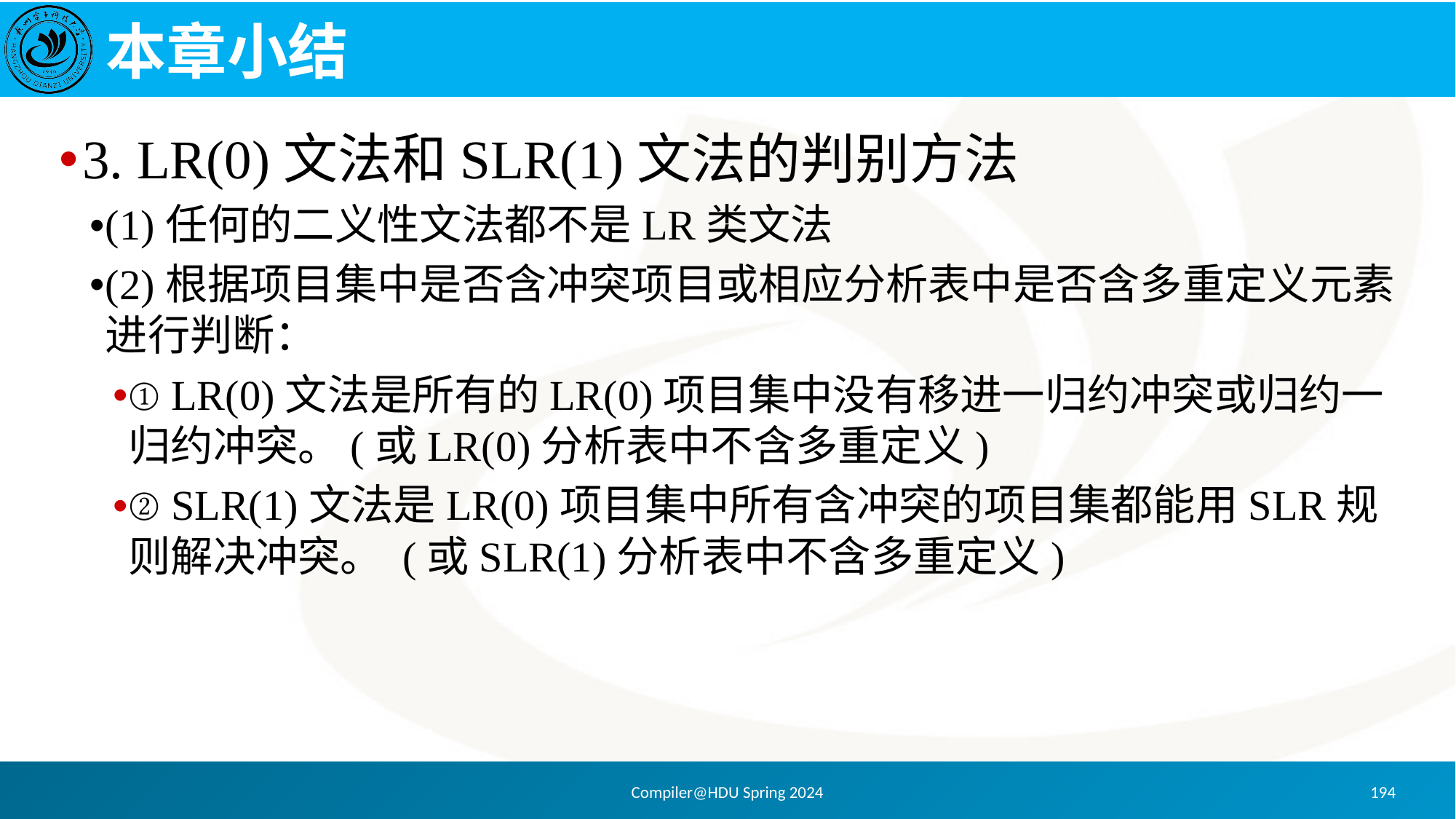

# 本章小结
3. LR(0)文法和SLR(1)文法的判别方法
(1)任何的二义性文法都不是LR类文法
(2)根据项目集中是否含冲突项目或相应分析表中是否含多重定义元素进行判断：
① LR(0)文法是所有的LR(0)项目集中没有移进一归约冲突或归约一归约冲突。(或LR(0)分析表中不含多重定义)
② SLR(1)文法是LR(0)项目集中所有含冲突的项目集都能用SLR规则解决冲突。 (或SLR(1)分析表中不含多重定义)
Compiler@HDU Spring 2024
194